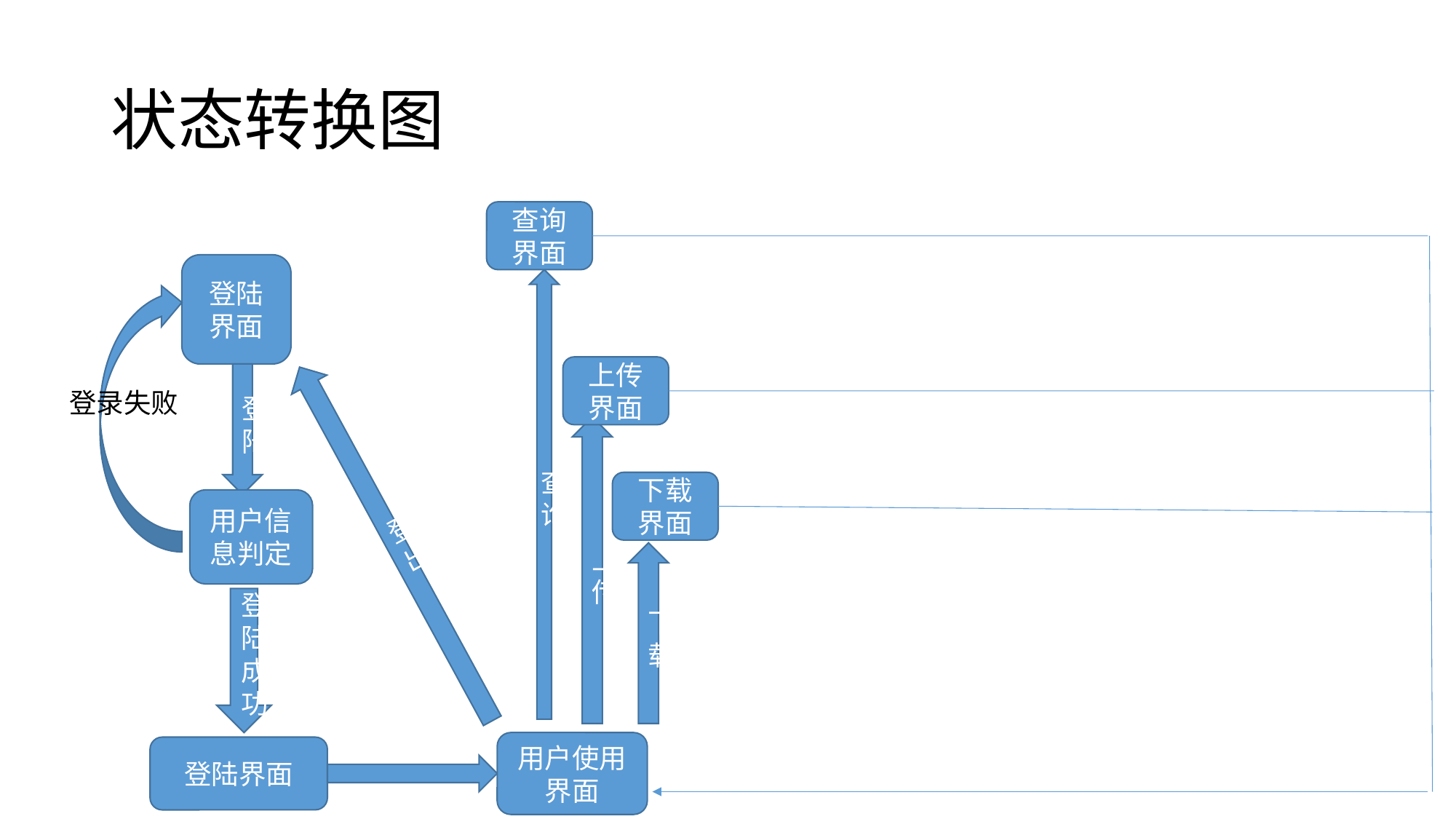

# 状态转换图
查询界面
登陆界面
查询

登出
上传界面
登陆
登录失败
上传
下载界面
用户信息判定
下载
登陆成功
用户使用界面
登陆界面